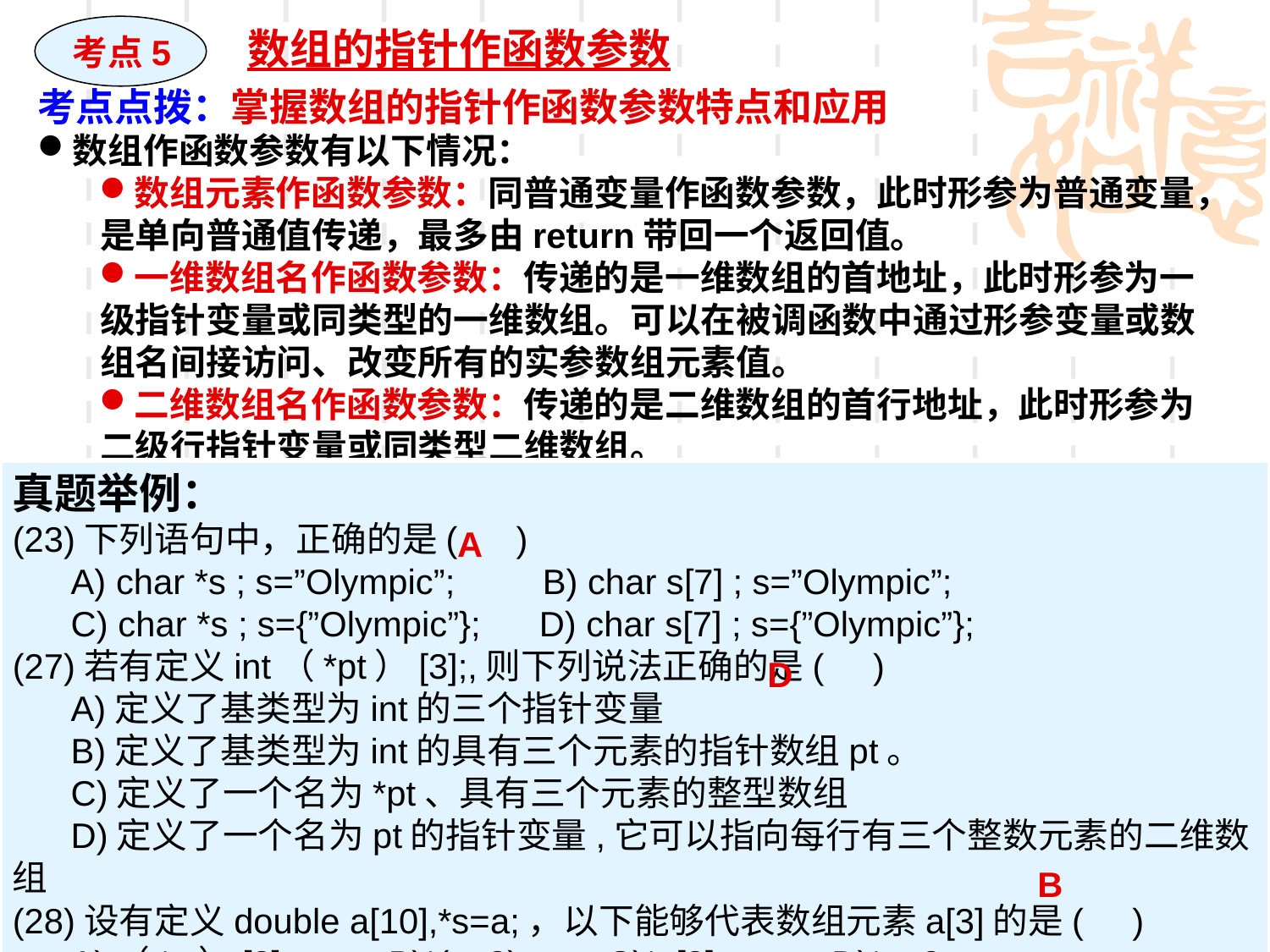

考点5
数组的指针作函数参数
考点点拨：掌握数组的指针作函数参数特点和应用
数组作函数参数有以下情况：
数组元素作函数参数：同普通变量作函数参数，此时形参为普通变量，是单向普通值传递，最多由return带回一个返回值。
一维数组名作函数参数：传递的是一维数组的首地址，此时形参为一级指针变量或同类型的一维数组。可以在被调函数中通过形参变量或数组名间接访问、改变所有的实参数组元素值。
二维数组名作函数参数：传递的是二维数组的首行地址，此时形参为二级行指针变量或同类型二维数组。
真题举例：
(23)下列语句中，正确的是(      )
      A) char *s ; s=”Olympic”;         B) char s[7] ; s=”Olympic”;
      C) char *s ; s={”Olympic”};      D) char s[7] ; s={”Olympic”};
(27)若有定义int（*pt）[3];,则下列说法正确的是(     )
      A)定义了基类型为int的三个指针变量
      B)定义了基类型为int的具有三个元素的指针数组pt。
      C)定义了一个名为*pt、具有三个元素的整型数组
      D)定义了一个名为pt的指针变量,它可以指向每行有三个整数元素的二维数组
(28)设有定义double a[10],*s=a;，以下能够代表数组元素a[3]的是(     )
      A)（*s）[3]           B)*(s+3)         C)*s[3]            D)*s+3
A
D
B